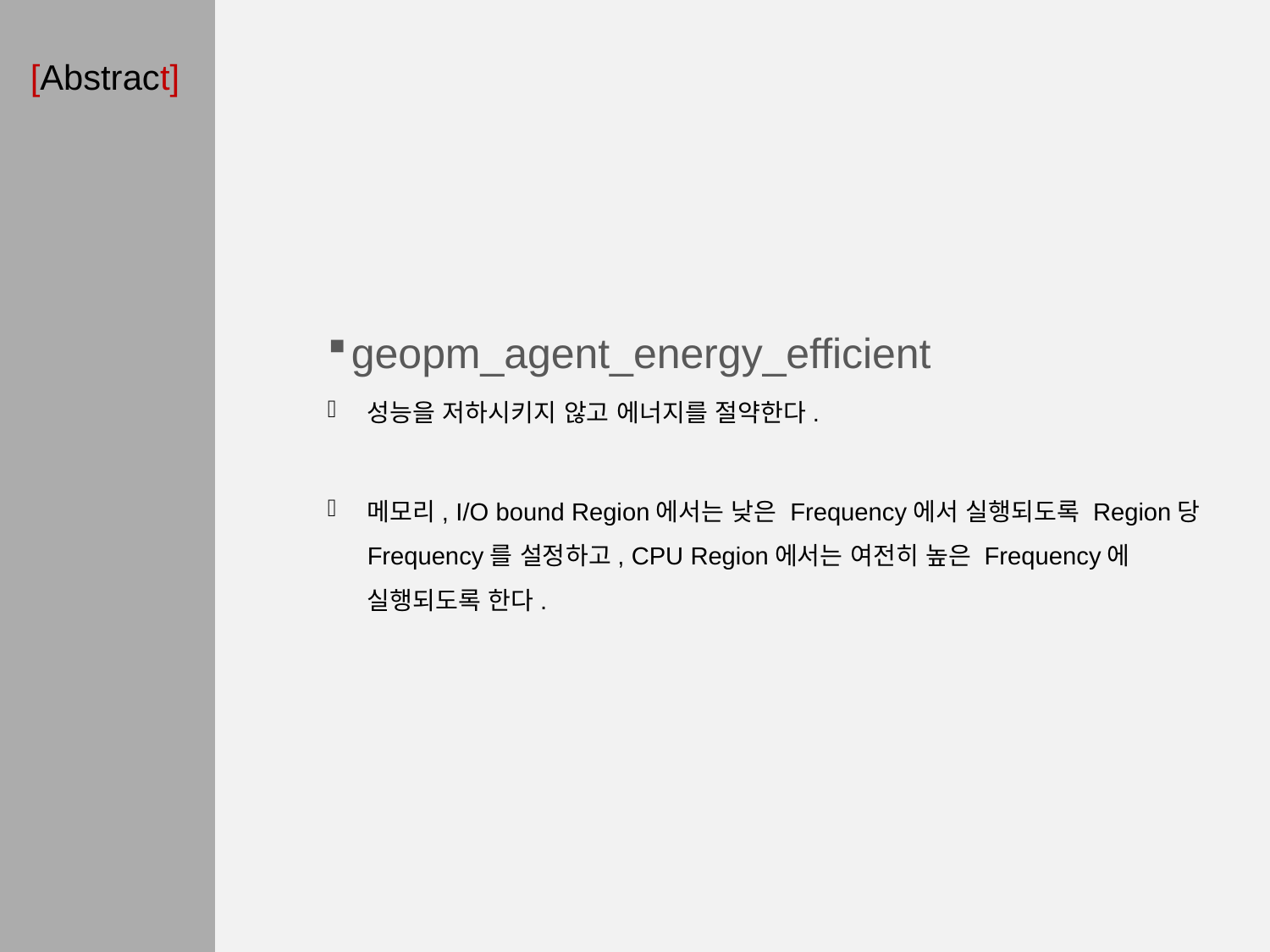

# [Abstract]
geopm_agent_energy_efficient
성능을 저하시키지 않고 에너지를 절약한다.

메모리, I/O bound Region에서는 낮은 Frequency에서 실행되도록 Region당 Frequency를 설정하고, CPU Region에서는 여전히 높은 Frequency에 실행되도록 한다.